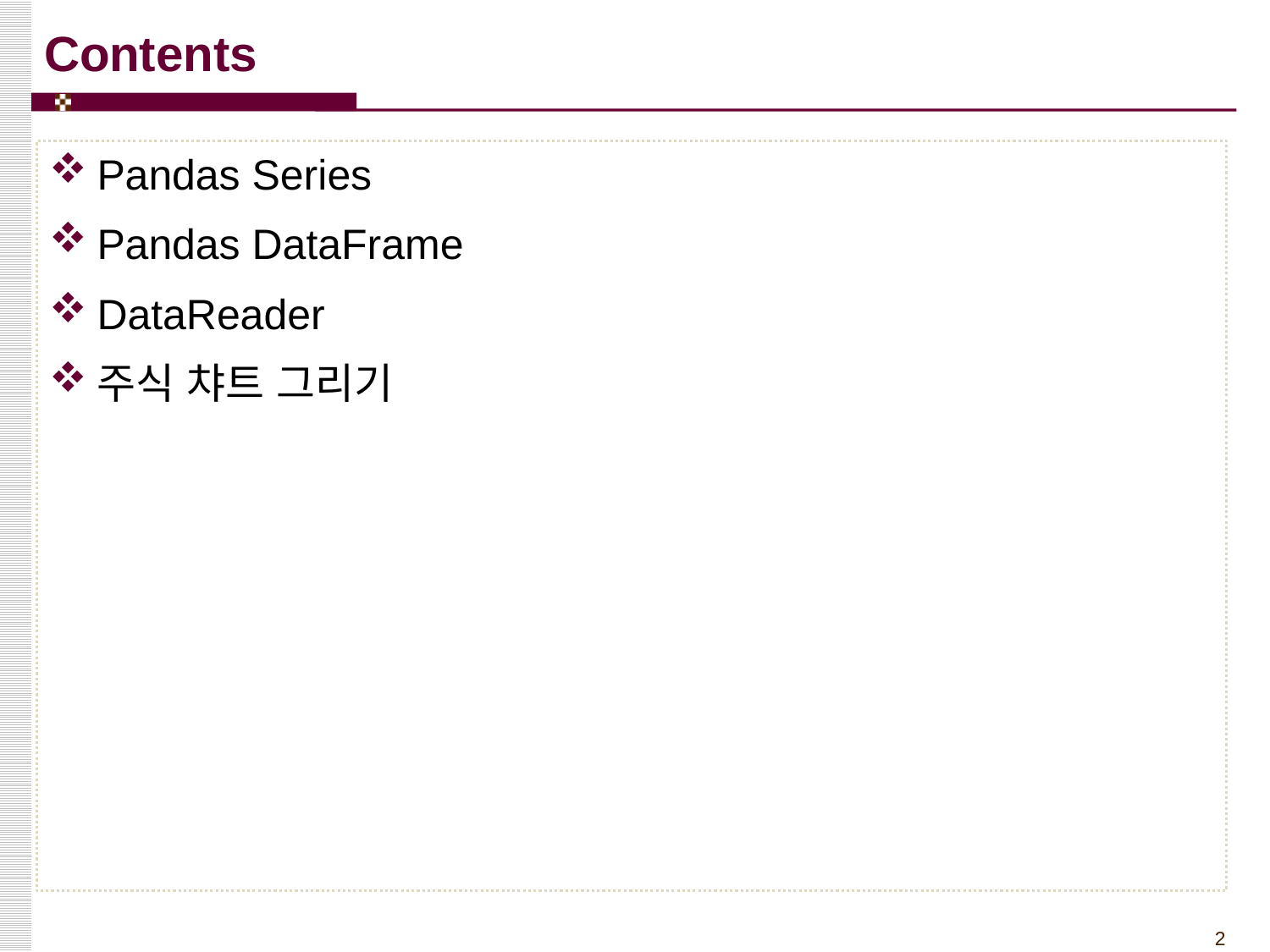

Pandas Series
Pandas DataFrame
DataReader
주식 챠트 그리기